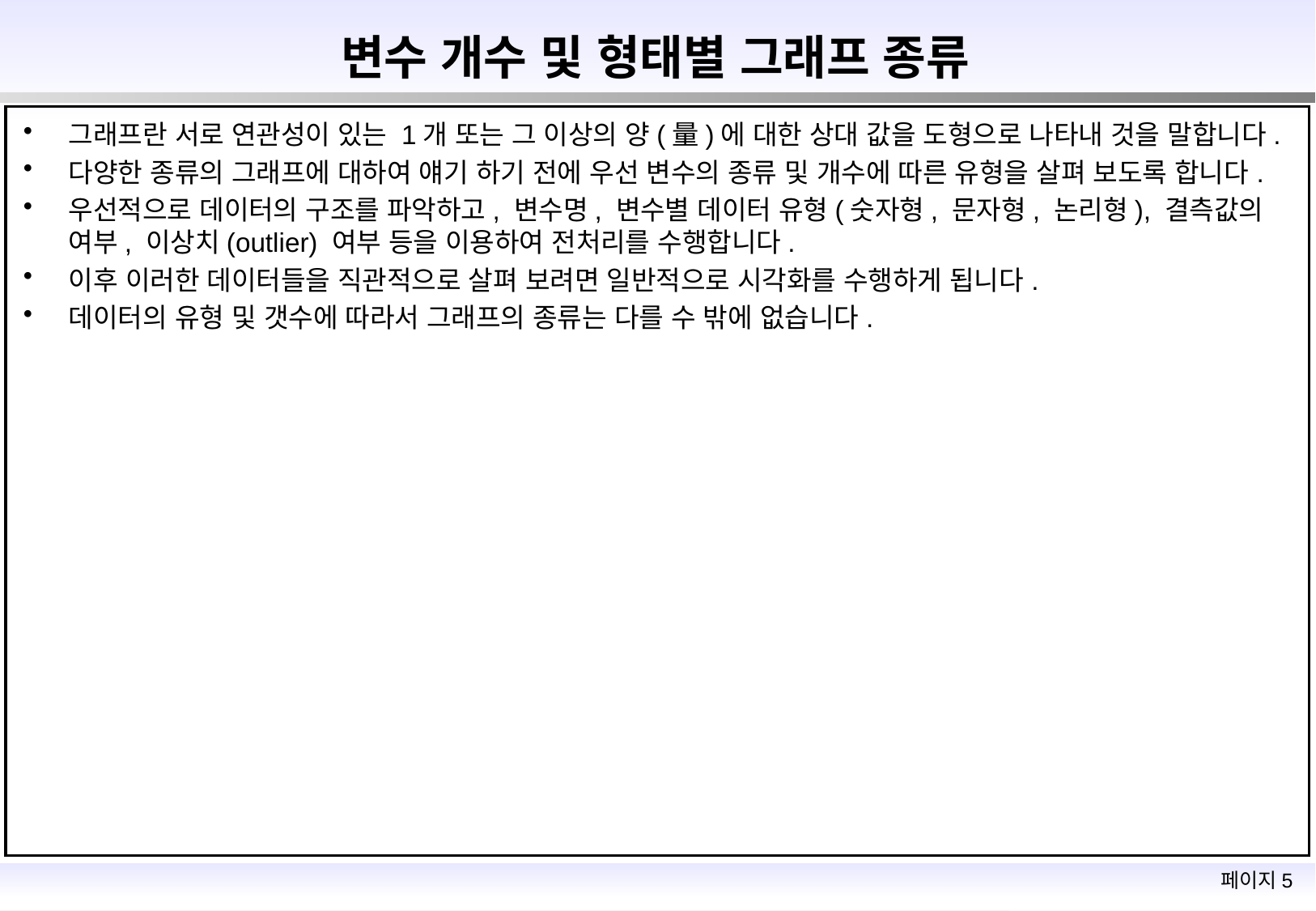

# 변수 개수 및 형태별 그래프 종류
그래프란 서로 연관성이 있는 1개 또는 그 이상의 양(量)에 대한 상대 값을 도형으로 나타내 것을 말합니다.
다양한 종류의 그래프에 대하여 얘기 하기 전에 우선 변수의 종류 및 개수에 따른 유형을 살펴 보도록 합니다.
우선적으로 데이터의 구조를 파악하고, 변수명, 변수별 데이터 유형(숫자형, 문자형, 논리형), 결측값의 여부, 이상치(outlier) 여부 등을 이용하여 전처리를 수행합니다.
이후 이러한 데이터들을 직관적으로 살펴 보려면 일반적으로 시각화를 수행하게 됩니다.
데이터의 유형 및 갯수에 따라서 그래프의 종류는 다를 수 밖에 없습니다.